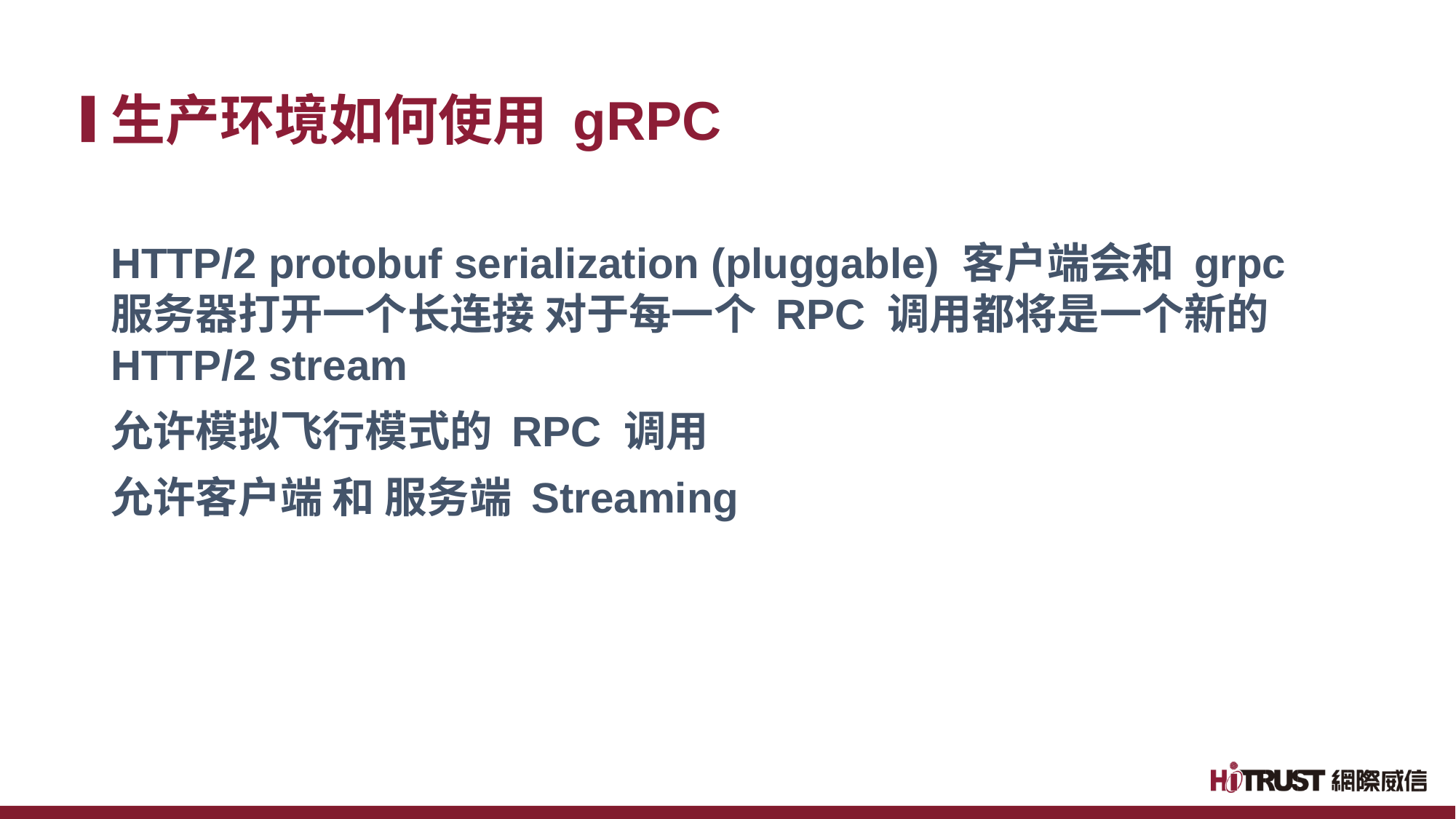

# 生产环境如何使用 gRPC

HTTP/2 protobuf serialization (pluggable) 客户端会和 grpc 服务器打开一个长连接 对于每一个 RPC 调用都将是一个新的 HTTP/2 stream
允许模拟飞行模式的 RPC 调用
允许客户端 和 服务端 Streaming